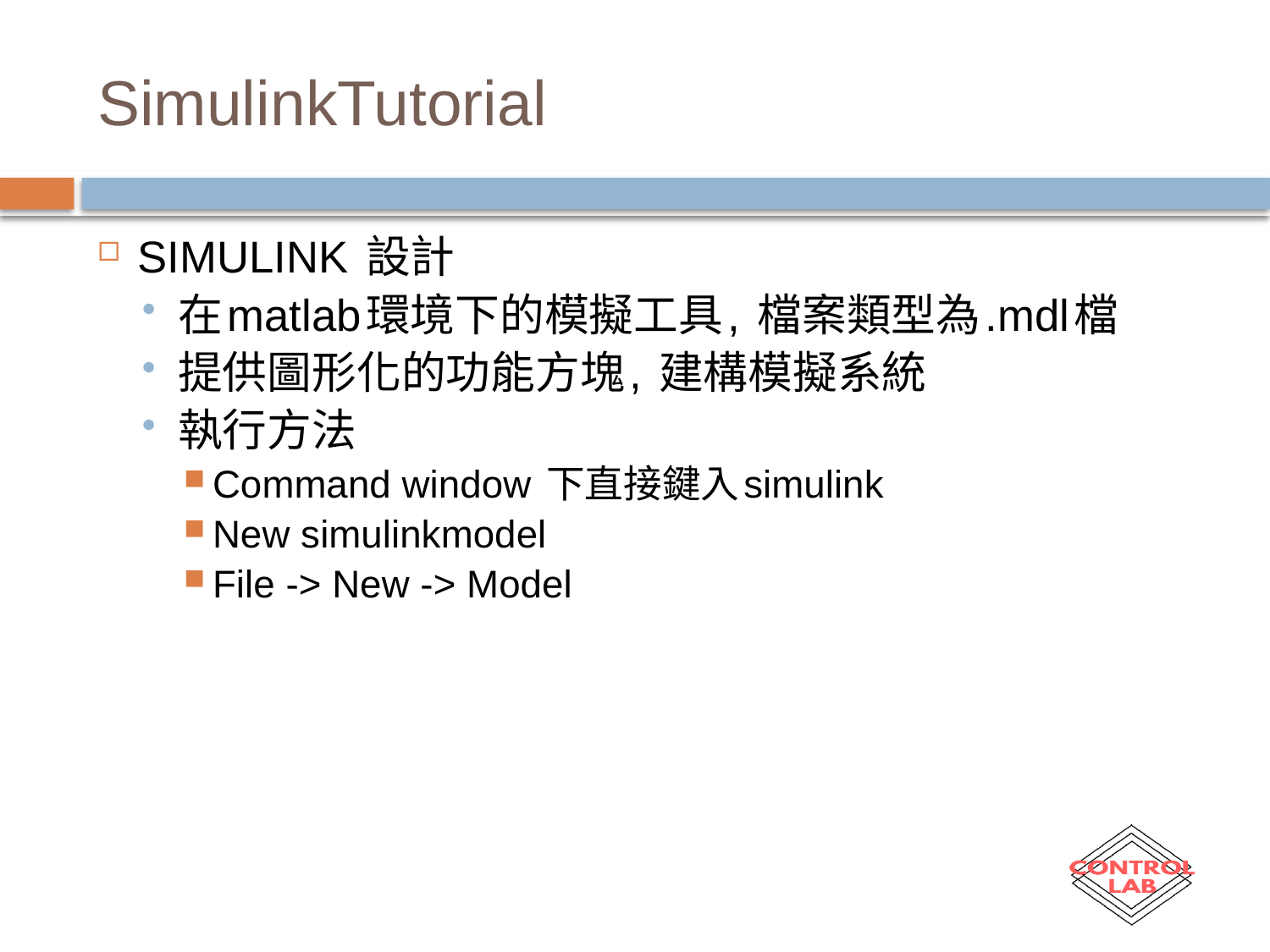

# SimulinkTutorial
SIMULINK 設計
在matlab環境下的模擬工具, 檔案類型為.mdl檔
提供圖形化的功能方塊, 建構模擬系統
執行方法
Command window 下直接鍵入simulink
New simulinkmodel
File -> New -> Model